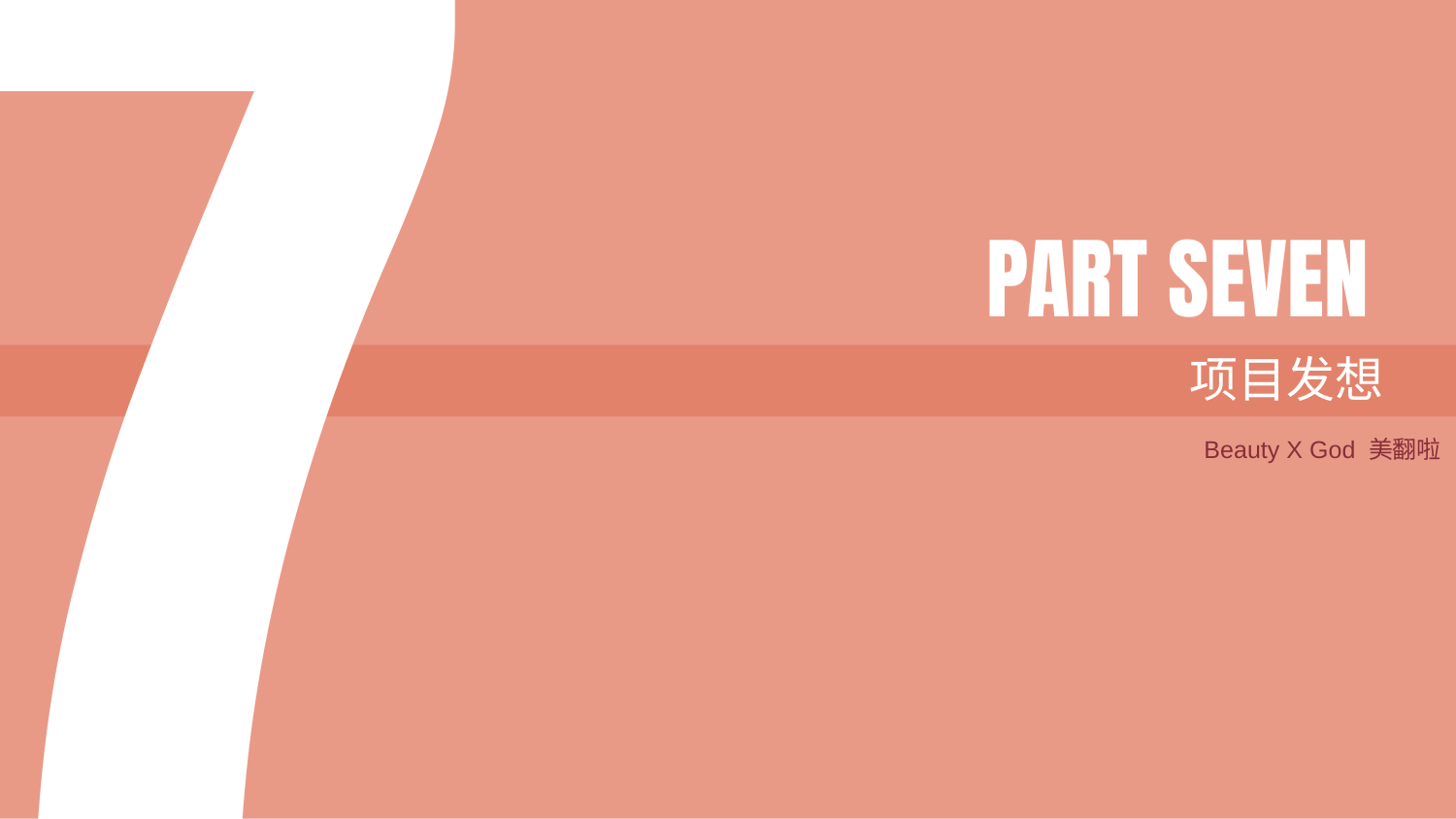

7
PART SEVEN
项目发想

Beauty X God 美翻啦